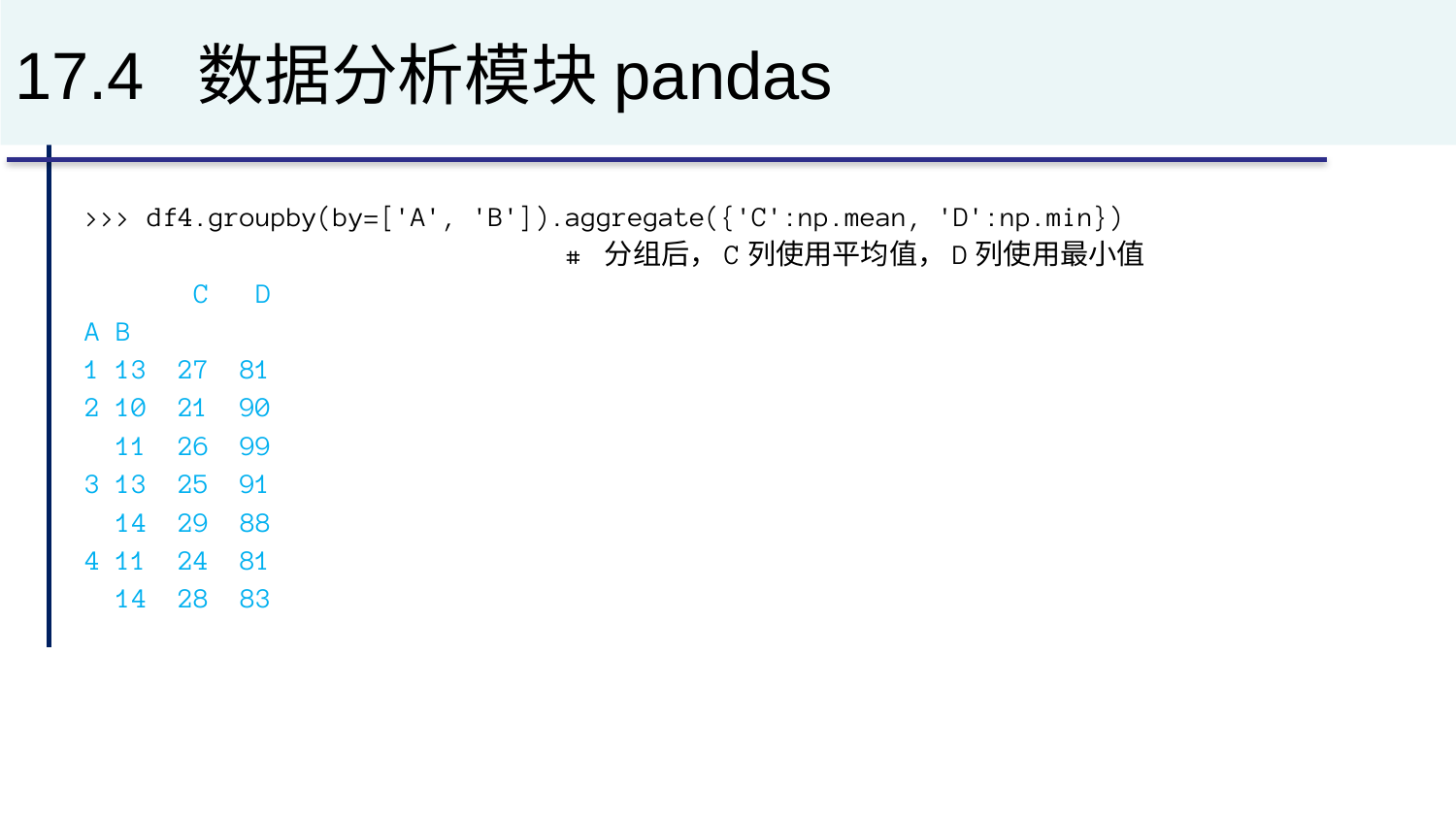

# 17.4  数据分析模块pandas
>>> df4.groupby(by=['A', 'B']).aggregate({'C':np.mean, 'D':np.min})
                               # 分组后，C列使用平均值，D列使用最小值
       C   D
A B
1 13  27  81
2 10  21  90
  11  26  99
3 13  25  91
  14  29  88
4 11  24  81
  14  28  83